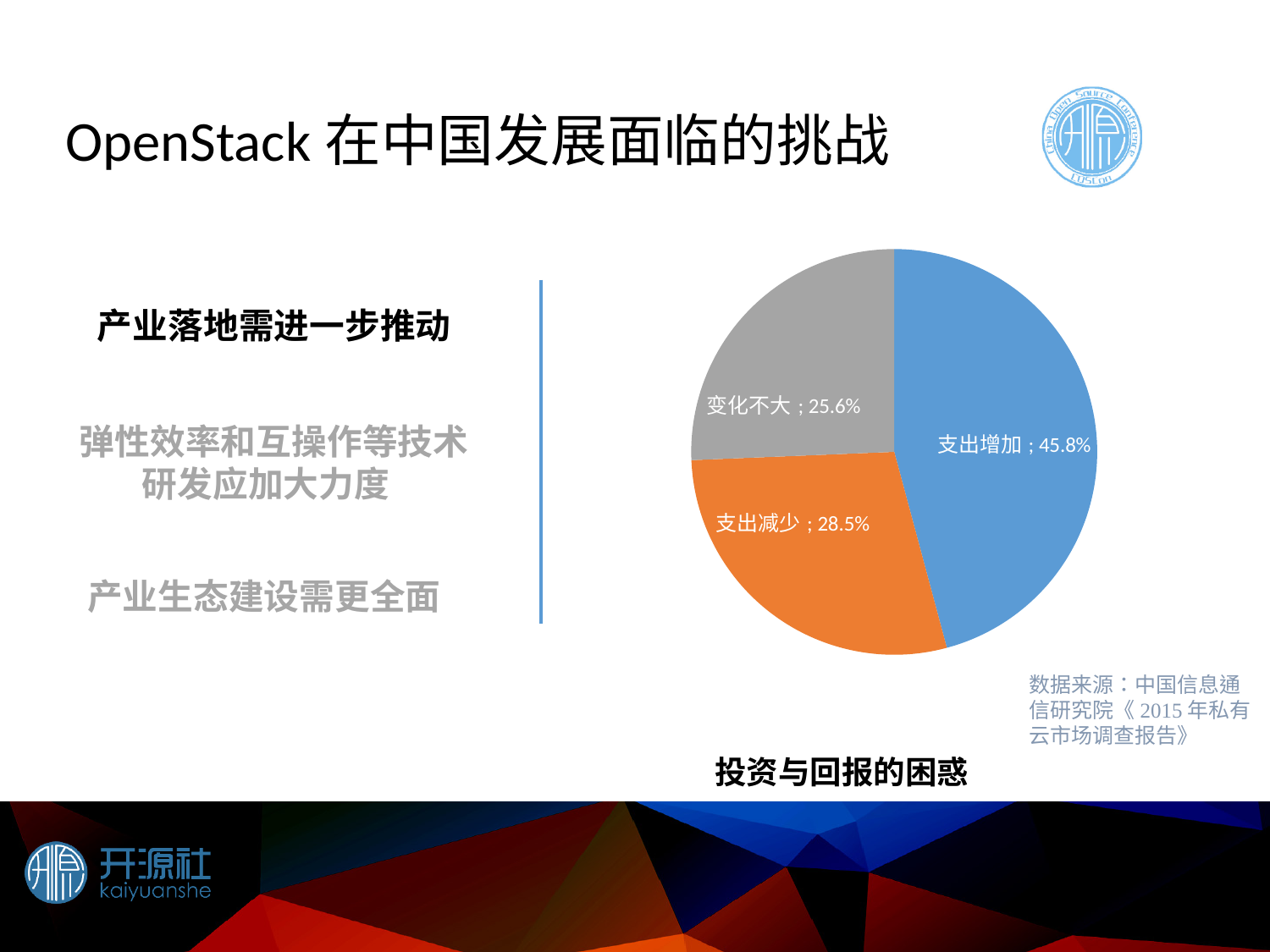

# OpenStack在中国发展面临的挑战

### Chart

| Category |  |
|---|---|
| 支出增加 | 0.45821325648415 |
| 支出减少 | 0.285302593659945 |
| 变化不大 | 0.256484149855909 |
产业落地需进一步推动
弹性效率和互操作等技术研发应加大力度
产业生态建设需更全面
数据来源：中国信息通信研究院《2015年私有云市场调查报告》
投资与回报的困惑